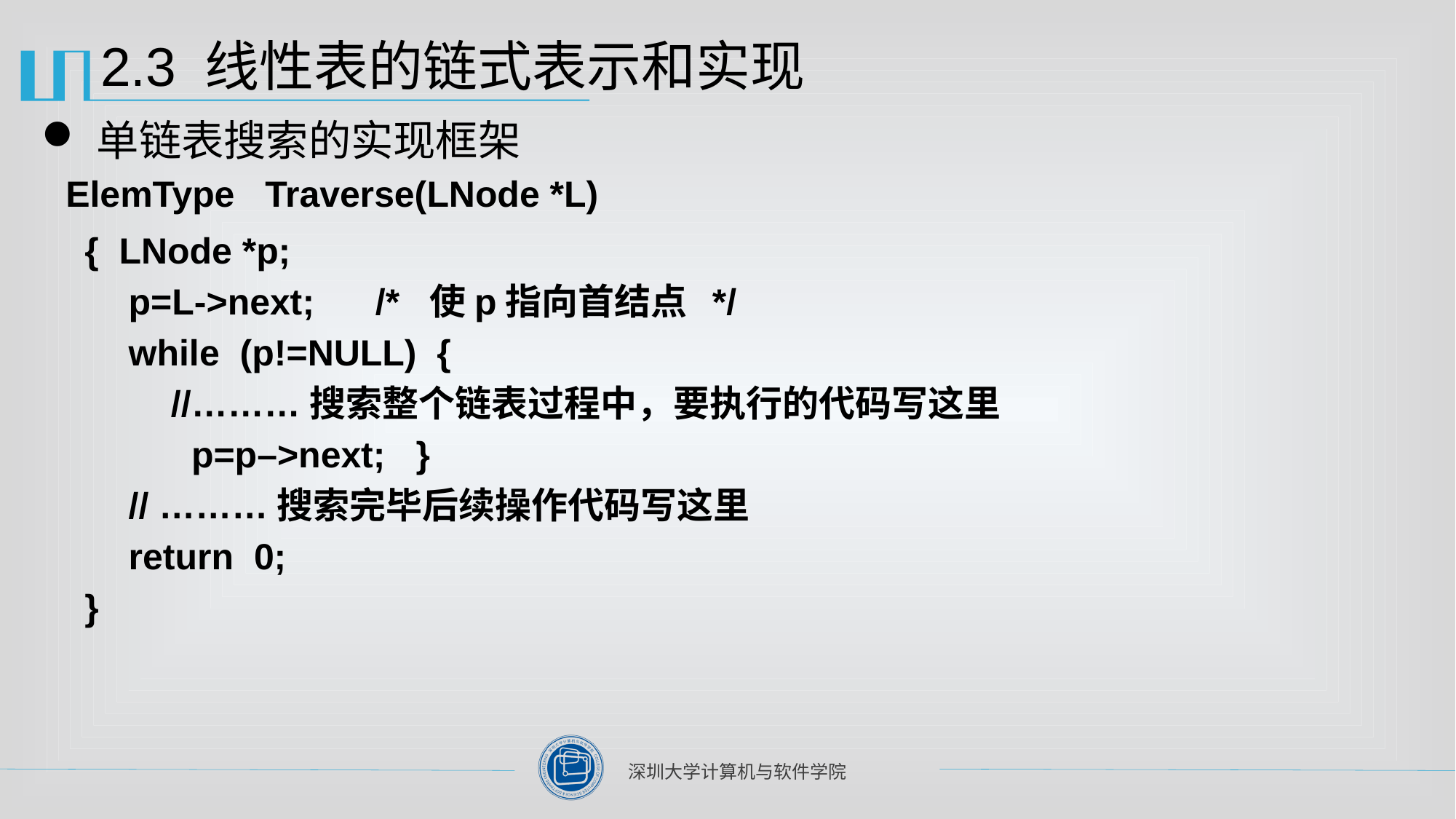

# 2.3 线性表的链式表示和实现
单链表搜索的实现框架
  ElemType   Traverse(LNode *L)
{  LNode *p;
p=L->next;      /*  使p指向首结点  */
while  (p!=NULL)  {
//………搜索整个链表过程中，要执行的代码写这里
  p=p–>next;   }
// ………搜索完毕后续操作代码写这里
return  0;
}

38